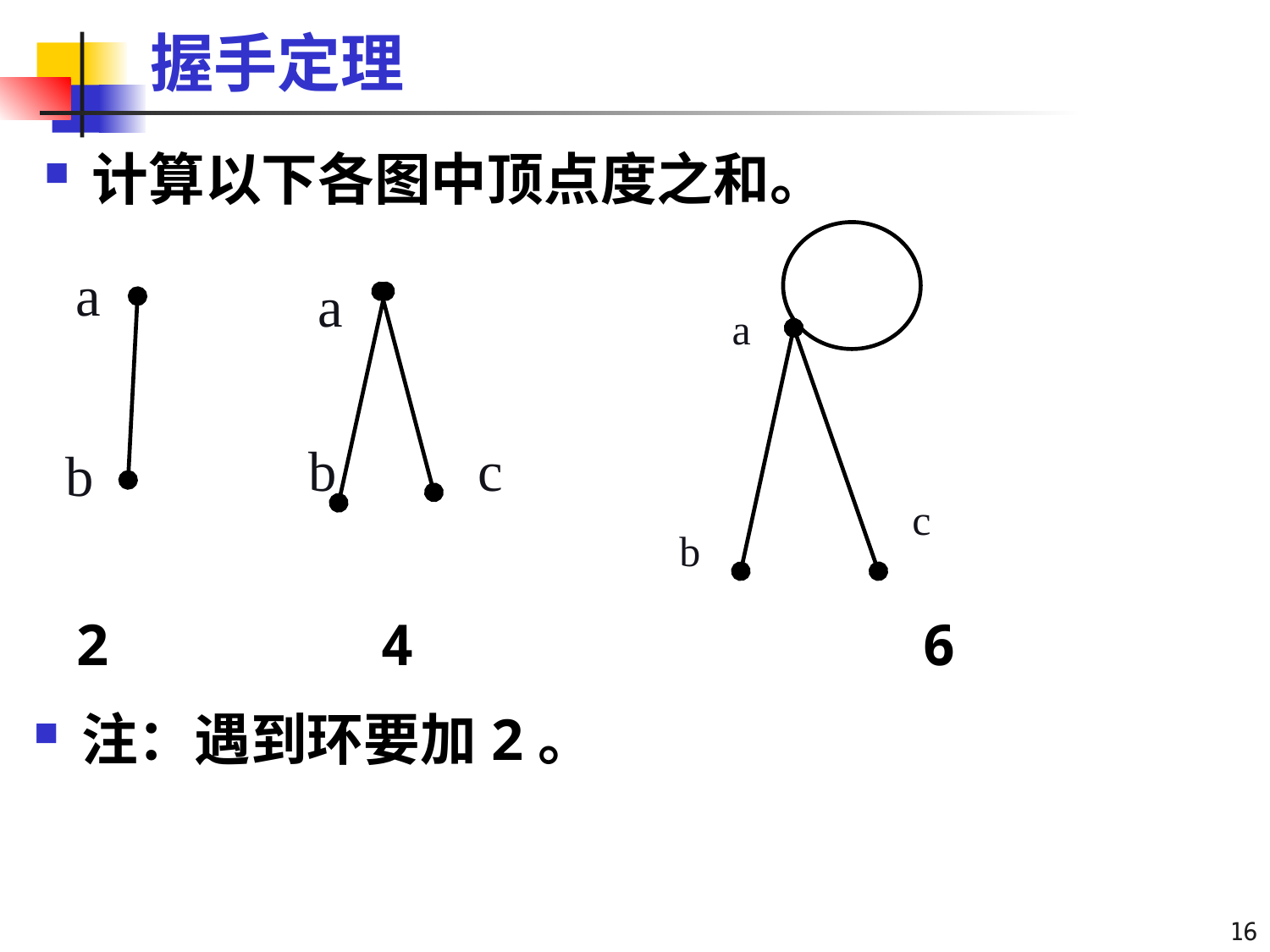

# 握手定理
计算以下各图中顶点度之和。

a

c
b
a

b
a

b
c
2        4               6
注：遇到环要加2。
16